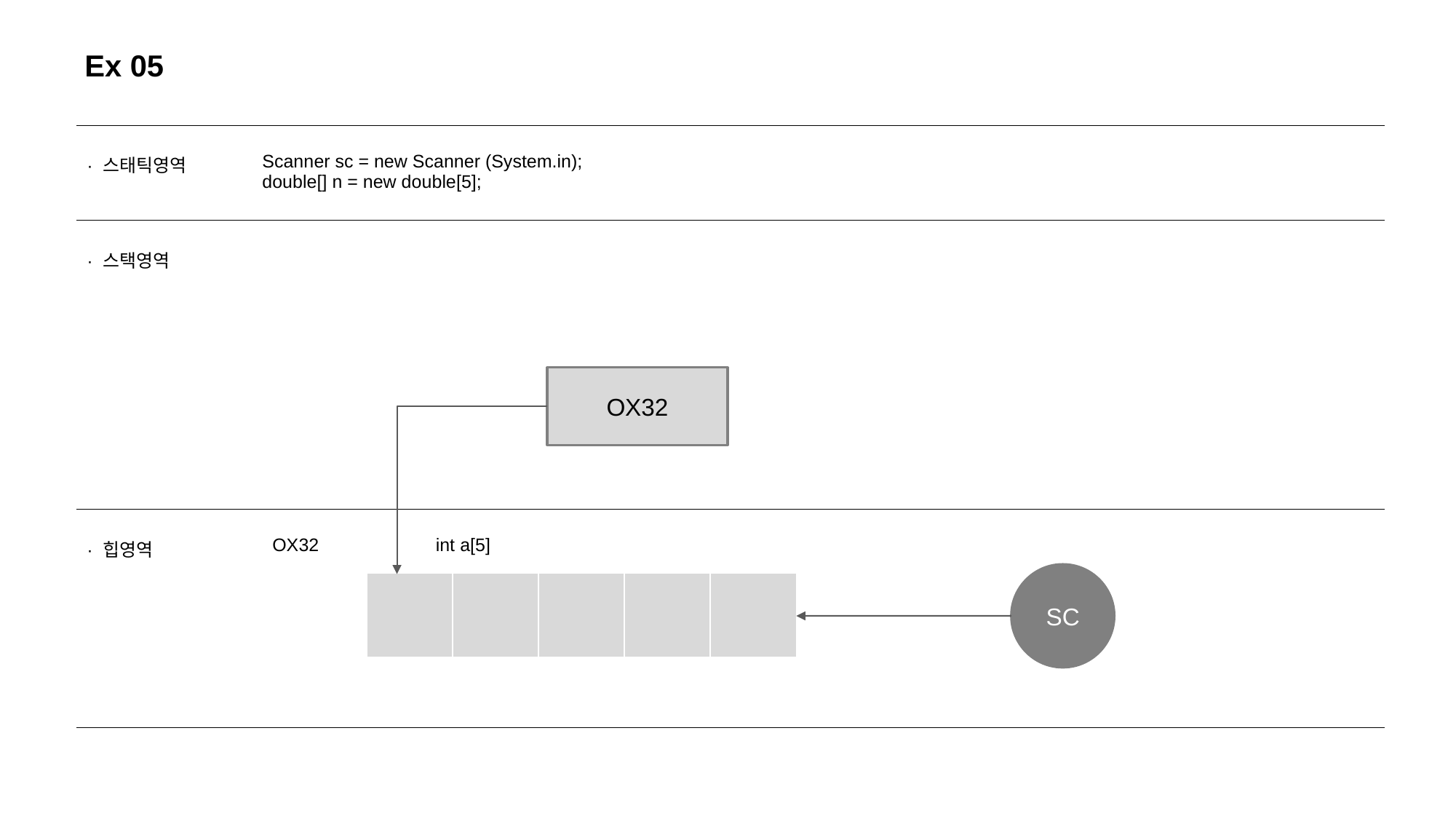

Ex 05
| ∙ 스태틱영역 | Scanner sc = new Scanner (System.in); double[] n = new double[5]; |
| --- | --- |
| ∙ 스택영역 |  |
| ∙ 힙영역 | OX32 int a[5] |

OX32

SC
|  |  |  |  |  |
| --- | --- | --- | --- | --- |